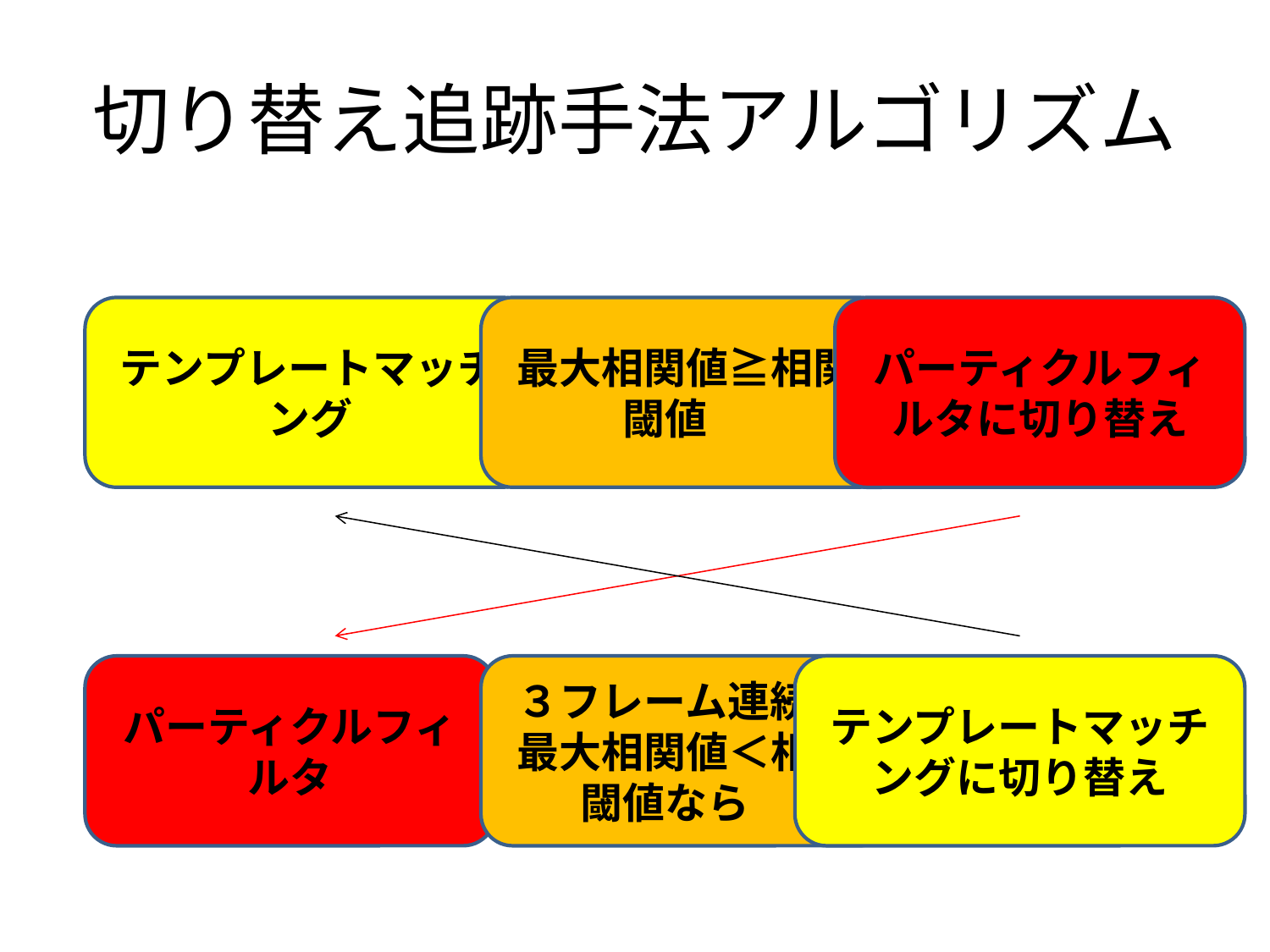

# 切り替え追跡手法アルゴリズム
テンプレートマッチング
最大相関値≧相関閾値
パーティクルフィルタに切り替え
パーティクルフィルタ
３フレーム連続で
最大相関値＜相関閾値なら
テンプレートマッチングに切り替え